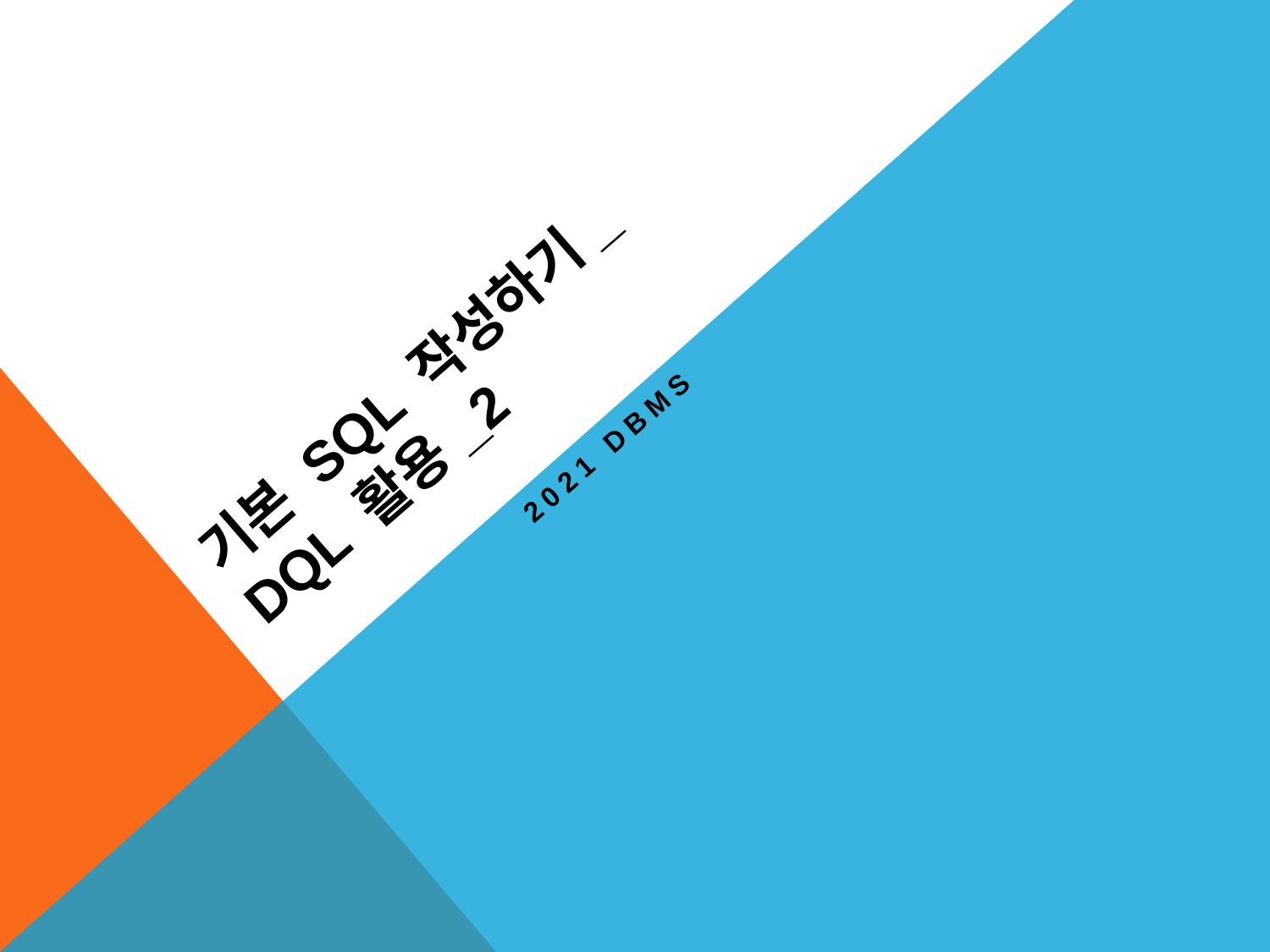

# 기본 SQL 작성하기_ DQL 활용_2
2021 DBMS